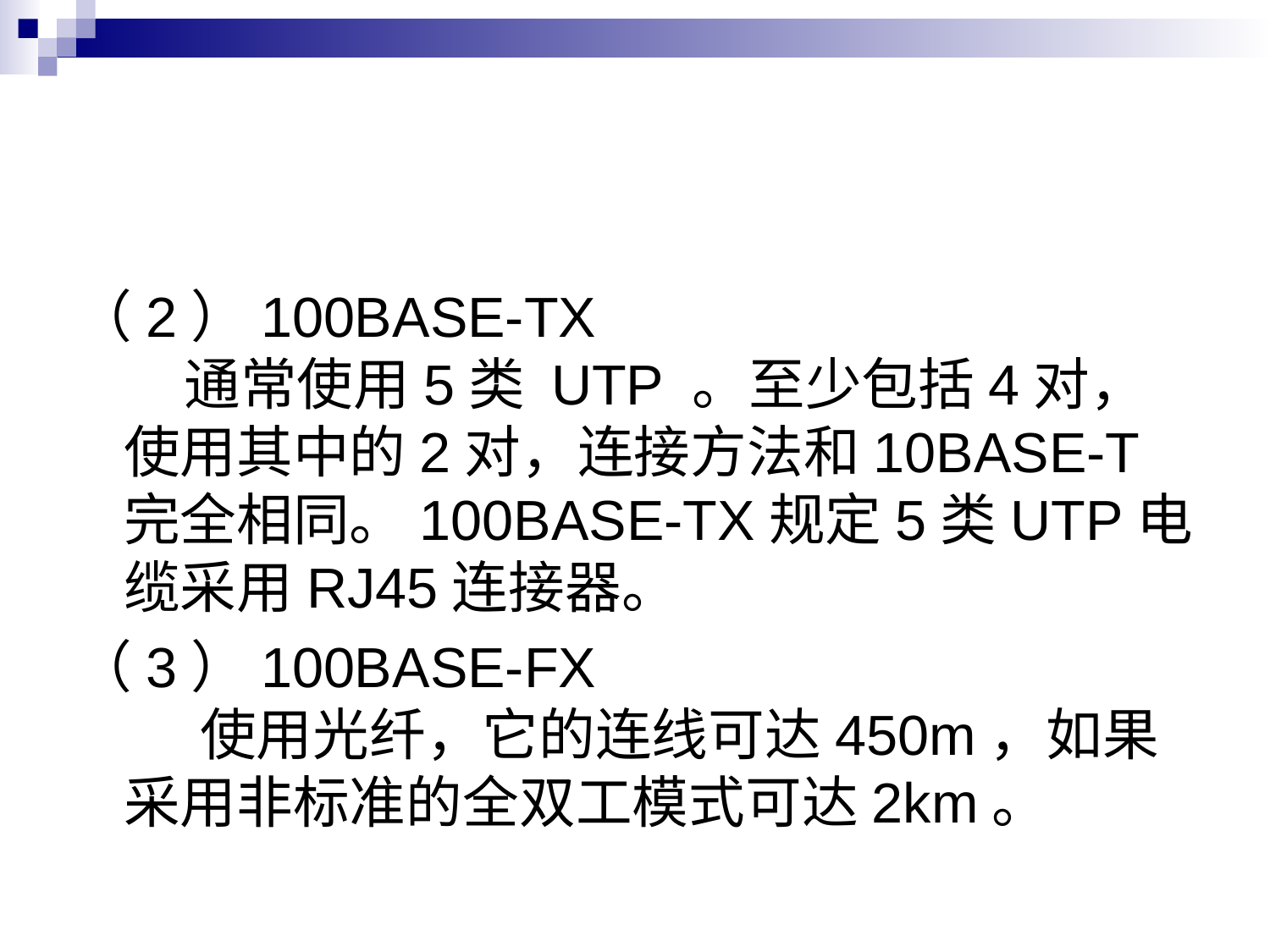

#
（2）100BASE-TX
   通常使用5类 UTP 。至少包括4对，使用其中的2对，连接方法和10BASE-T完全相同。100BASE-TX规定5类UTP电缆采用RJ45连接器。
（3）100BASE-FX
    使用光纤，它的连线可达450m，如果采用非标准的全双工模式可达2km。